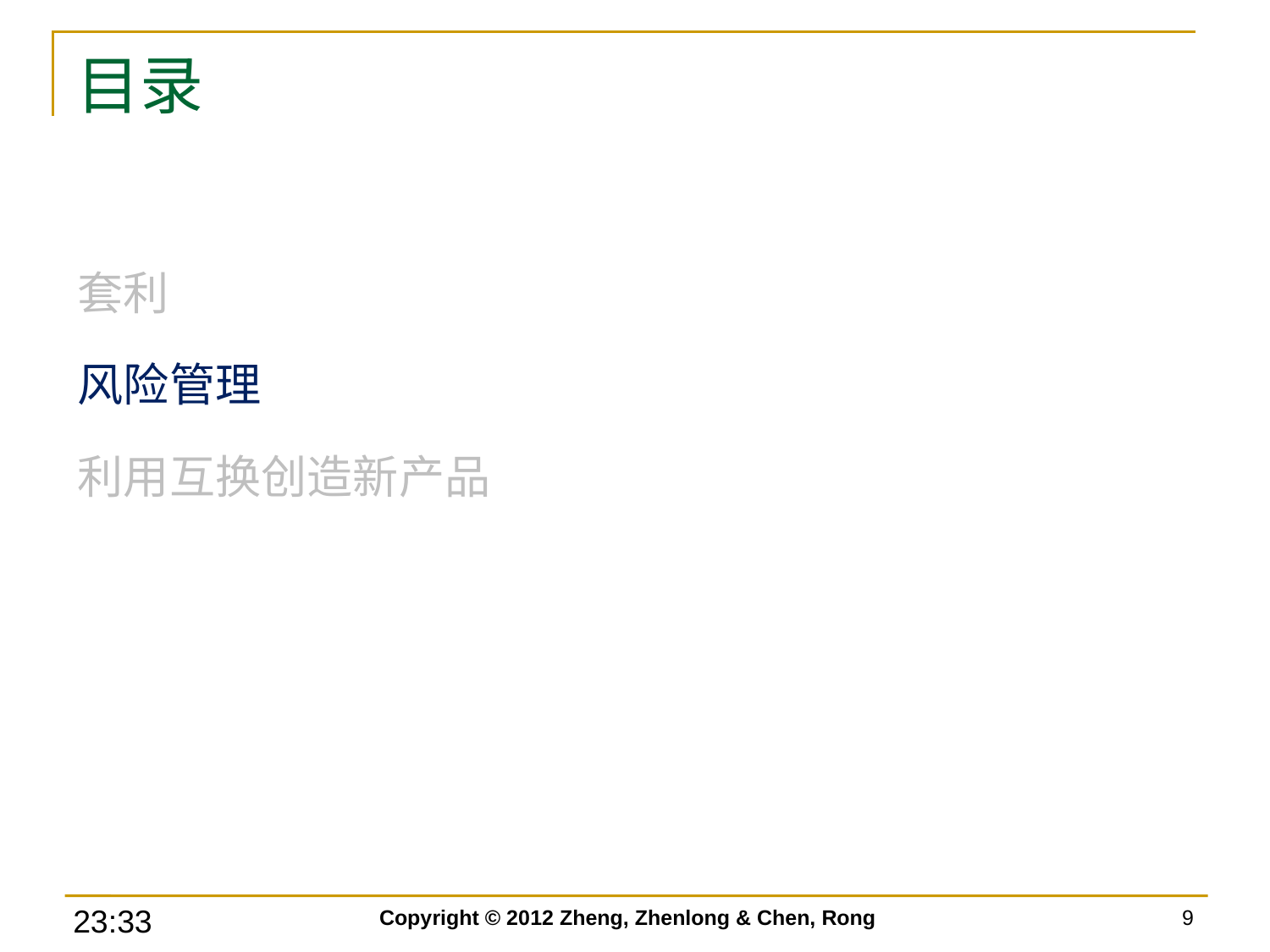

# 目录

套利
风险管理
利用互换创造新产品

Copyright © 2012 Zheng, Zhenlong & Chen, Rong
9